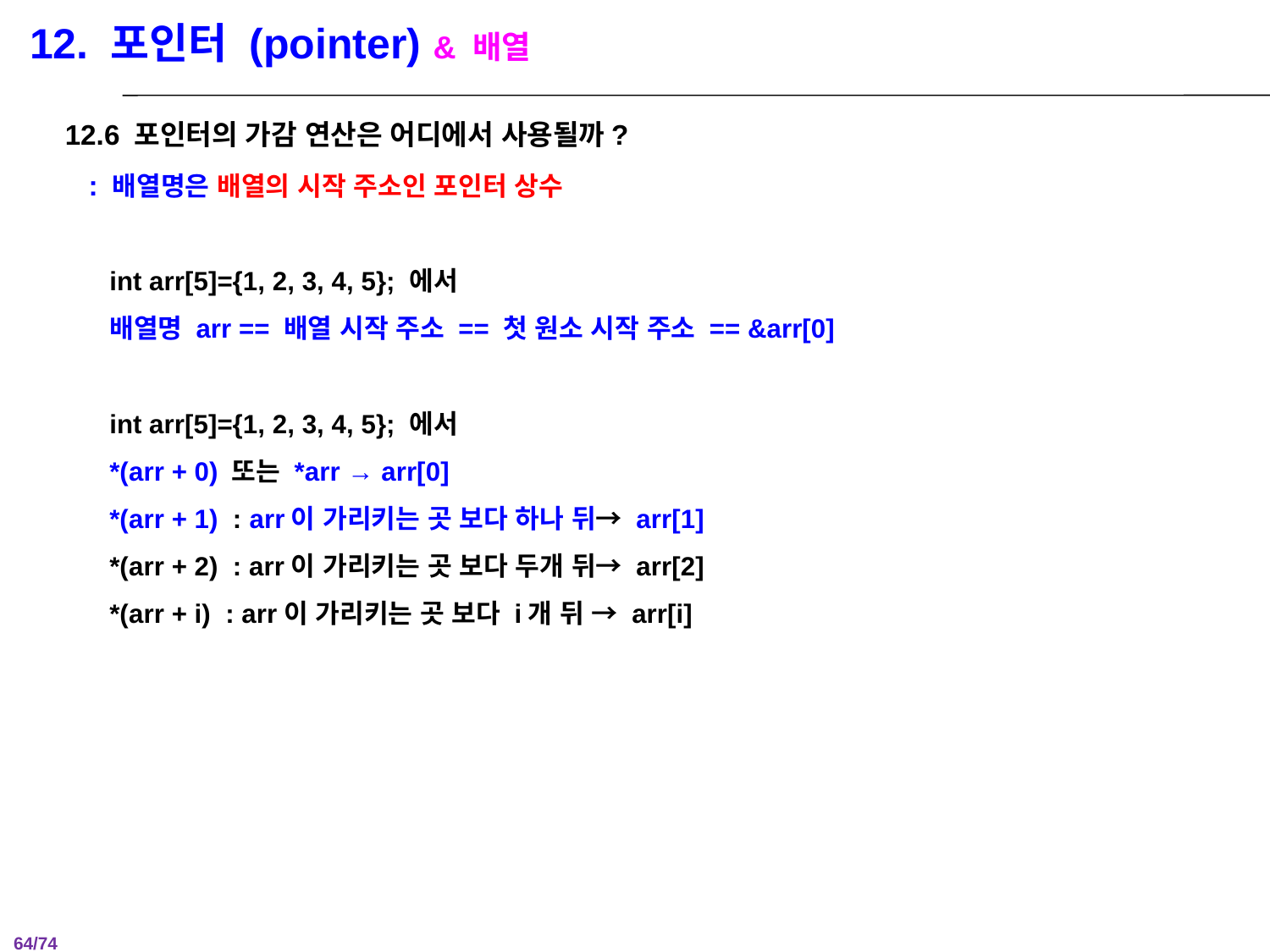

12. 포인터 (pointer) & 배열

12.6 포인터의 가감 연산은 어디에서 사용될까?
   : 배열명은 배열의 시작 주소인 포인터 상수
      int arr[5]={1, 2, 3, 4, 5}; 에서
      배열명 arr == 배열 시작 주소 == 첫 원소 시작 주소 == &arr[0]

      int arr[5]={1, 2, 3, 4, 5}; 에서
      *(arr + 0) 또는 *arr → arr[0]
      *(arr + 1)  : arr이 가리키는 곳 보다 하나 뒤→ arr[1]
      *(arr + 2)  : arr이 가리키는 곳 보다 두개 뒤→ arr[2]
      *(arr + i)  : arr이 가리키는 곳 보다 i개 뒤 → arr[i]